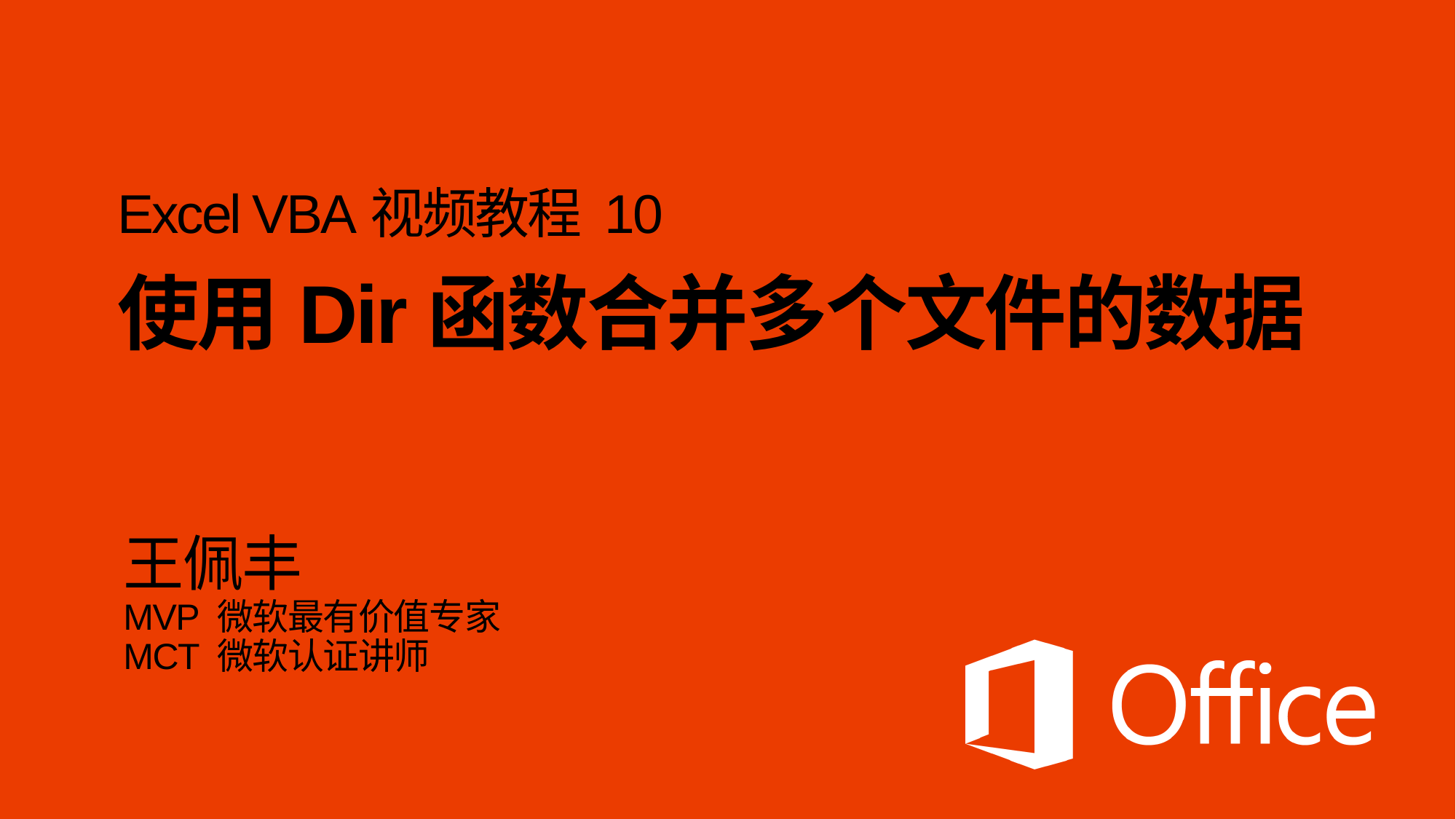

# Excel VBA视频教程 10 使用Dir函数合并多个文件的数据
王佩丰
MVP 微软最有价值专家
MCT 微软认证讲师